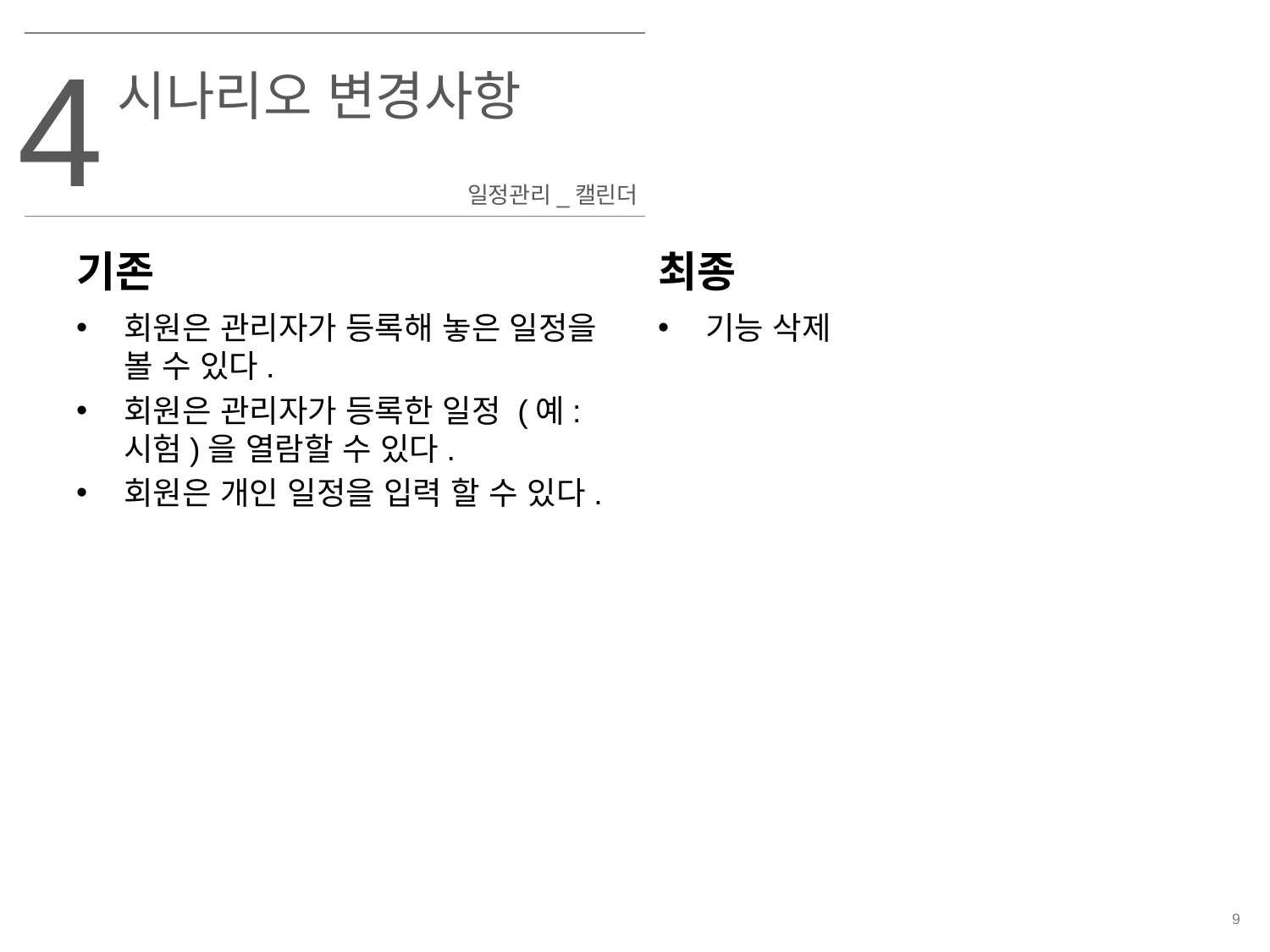

4
시나리오 변경사항
일정관리_캘린더
기존
최종
회원은 관리자가 등록해 놓은 일정을 볼 수 있다.
회원은 관리자가 등록한 일정 (예:시험)을 열람할 수 있다.
회원은 개인 일정을 입력 할 수 있다.
기능 삭제